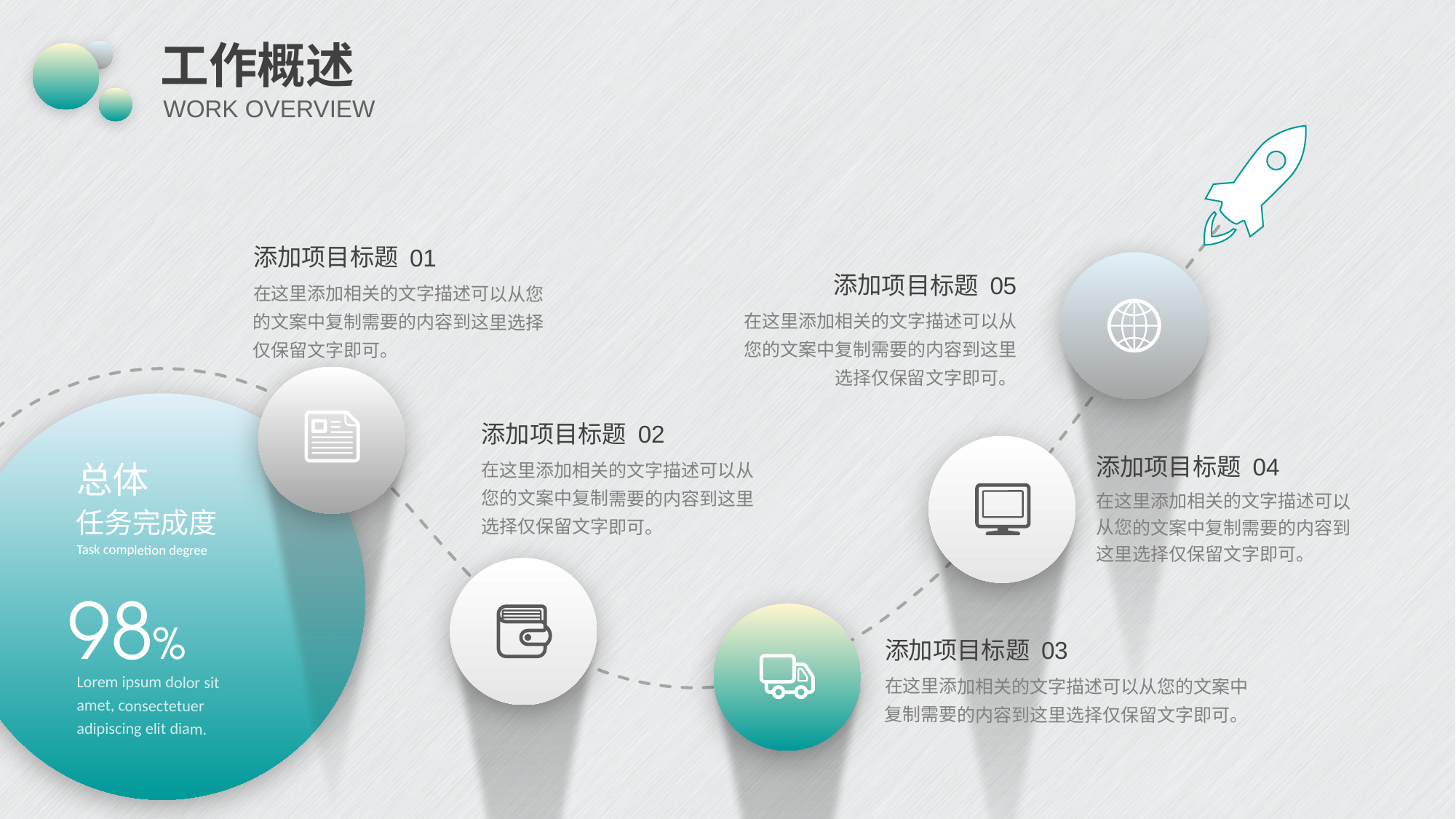

# 工作概述
WORK OVERVIEW

添加项目标题 01
在这里添加相关的文字描述可以从您的文案中复制需要的内容到这里选择仅保留文字即可。

添加项目标题 05
在这里添加相关的文字描述可以从您的文案中复制需要的内容到这里选择仅保留文字即可。

添加项目标题 02
在这里添加相关的文字描述可以从您的文案中复制需要的内容到这里选择仅保留文字即可。

添加项目标题 04
在这里添加相关的文字描述可以从您的文案中复制需要的内容到这里选择仅保留文字即可。
总体
任务完成度

Task completion degree

98%

添加项目标题 03
在这里添加相关的文字描述可以从您的文案中复制需要的内容到这里选择仅保留文字即可。

Lorem ipsum dolor sit amet, consectetuer adipiscing elit diam.